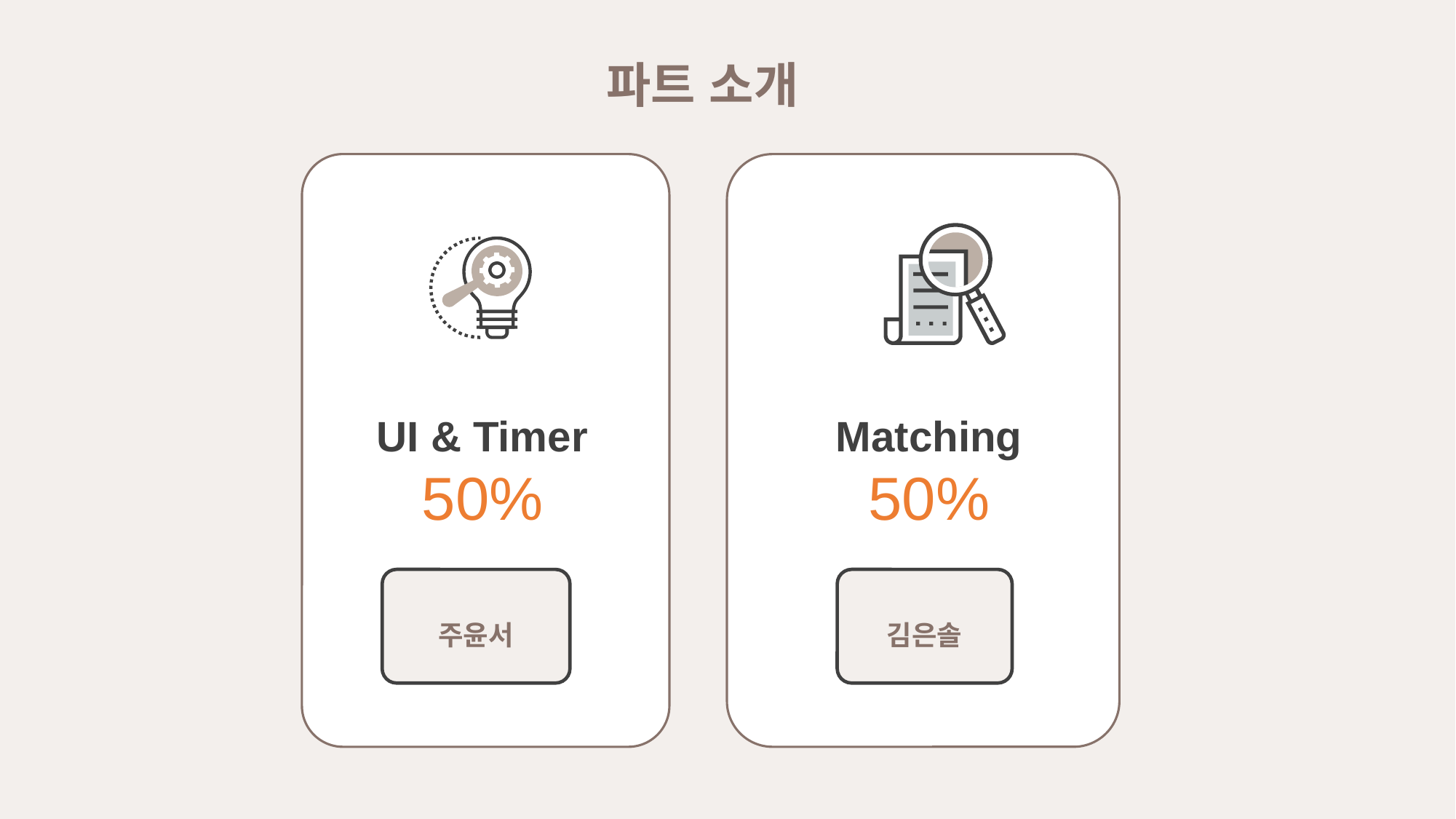

파트 소개

UI & Timer
50%
Matching
50%
주윤서
김은솔